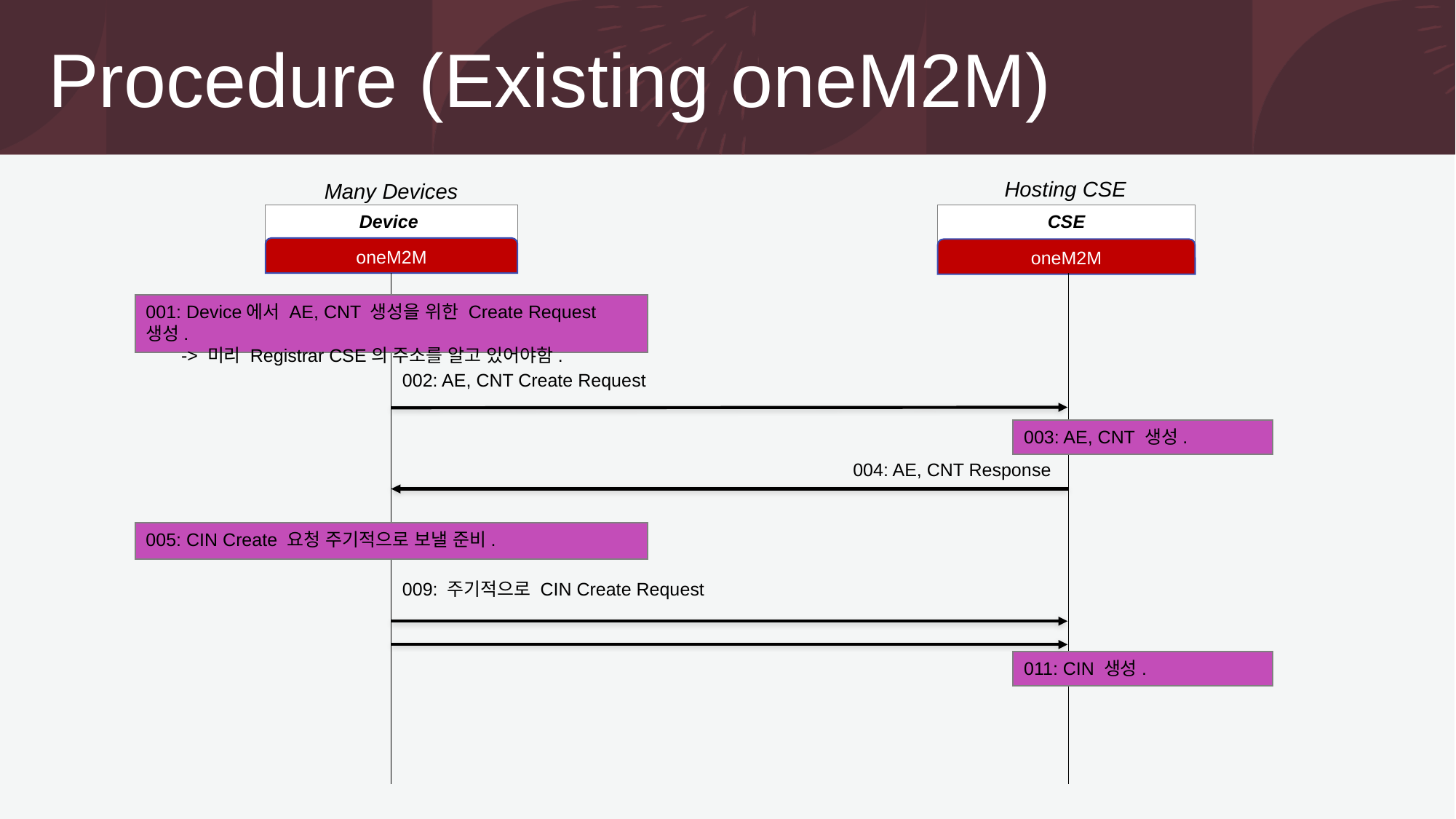

Procedure (Existing oneM2M)
Hosting CSE
Many Devices
Device
CSE
oneM2M
oneM2M
001: Device에서 AE, CNT 생성을 위한 Create Request 생성.
       -> 미리 Registrar CSE의 주소를 알고 있어야함.
002: AE, CNT Create Request
003: AE, CNT 생성.
004: AE, CNT Response
005: CIN Create 요청 주기적으로 보낼 준비.
009: 주기적으로 CIN Create Request
011: CIN 생성.